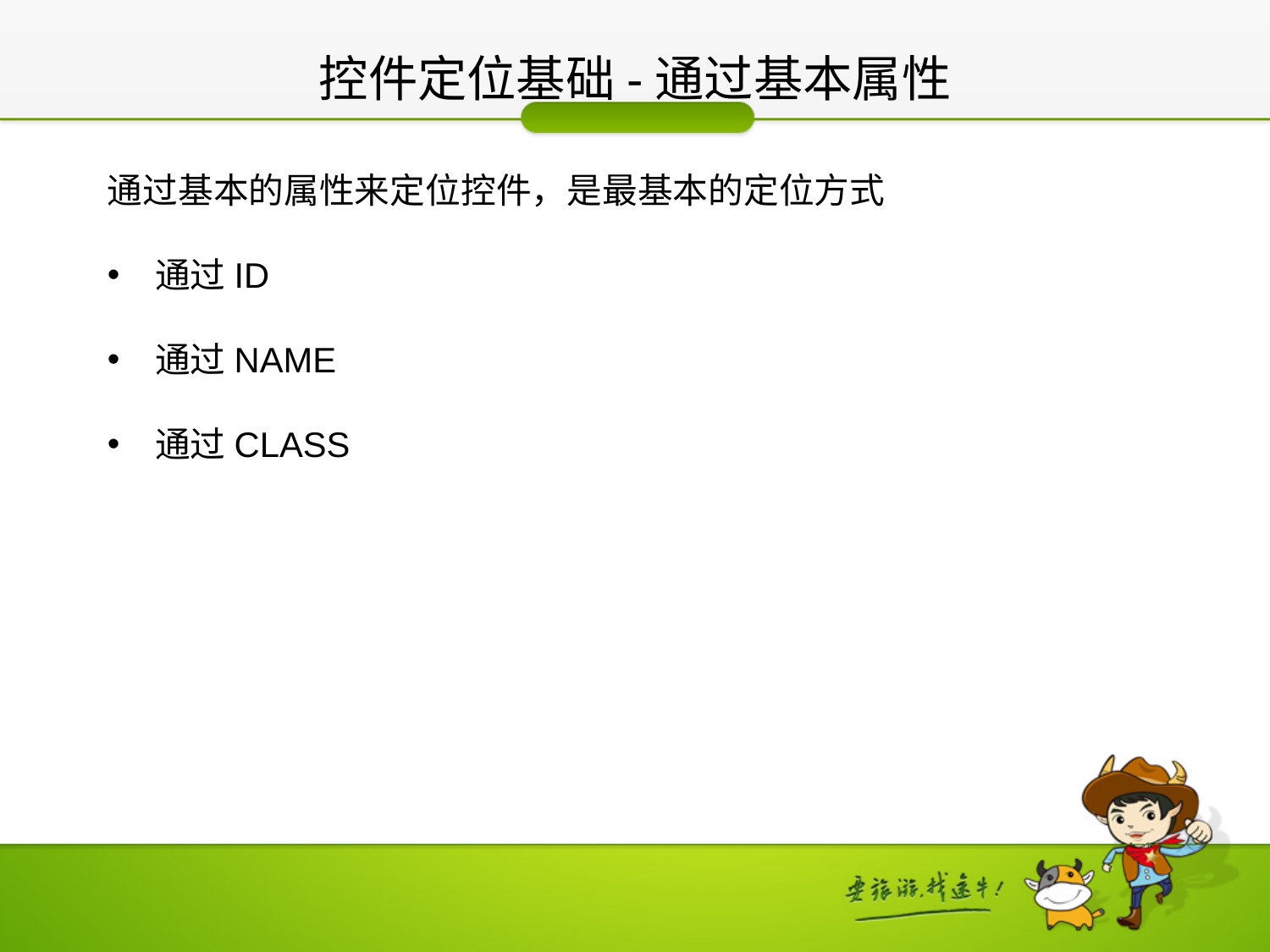

# 控件定位基础-通过基本属性
通过基本的属性来定位控件，是最基本的定位方式

通过ID

通过NAME

通过CLASS